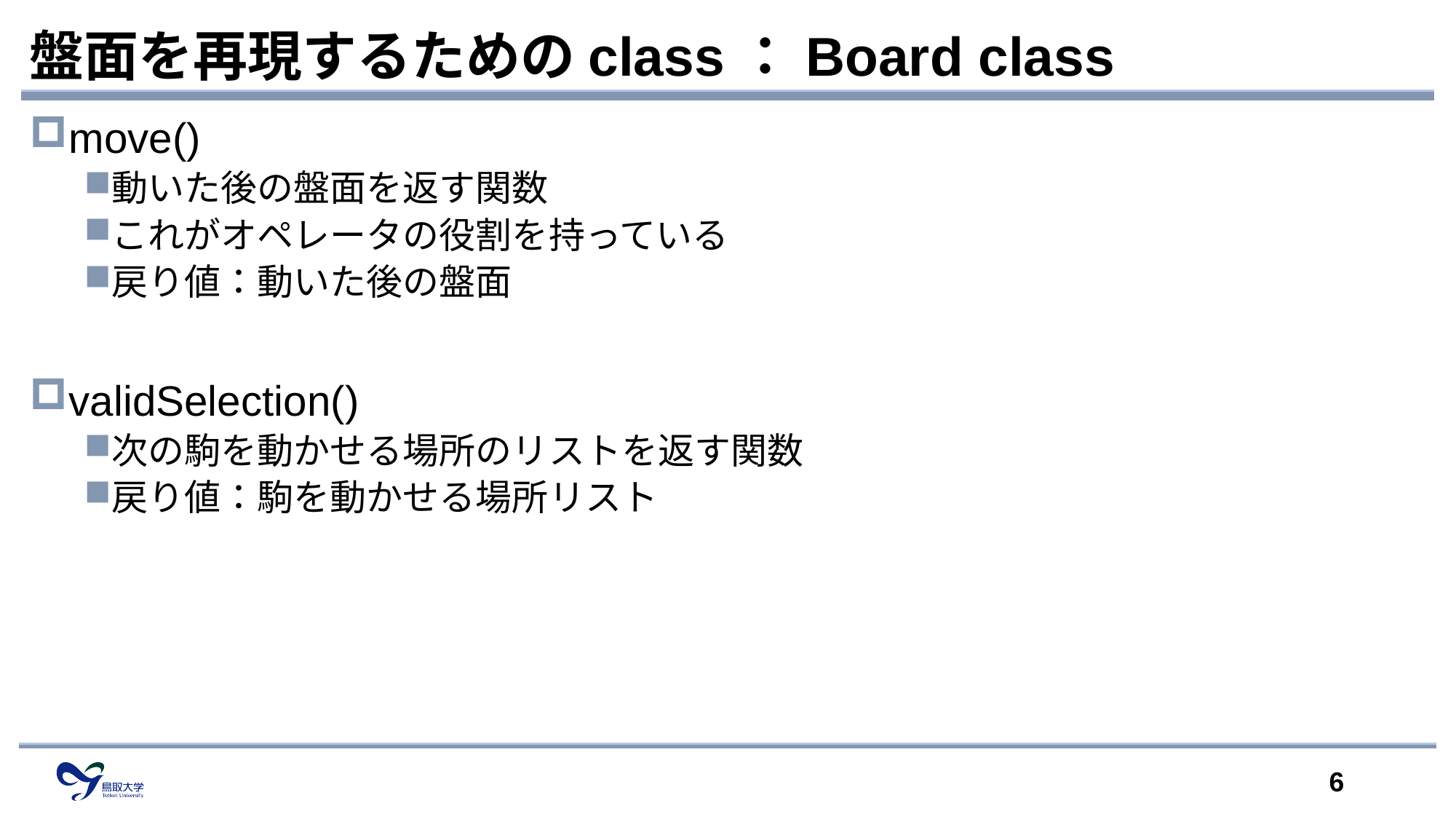

# 盤面を再現するためのclass：Board class
move()
動いた後の盤面を返す関数
これがオペレータの役割を持っている
戻り値：動いた後の盤面

validSelection()
次の駒を動かせる場所のリストを返す関数
戻り値：駒を動かせる場所リスト
6